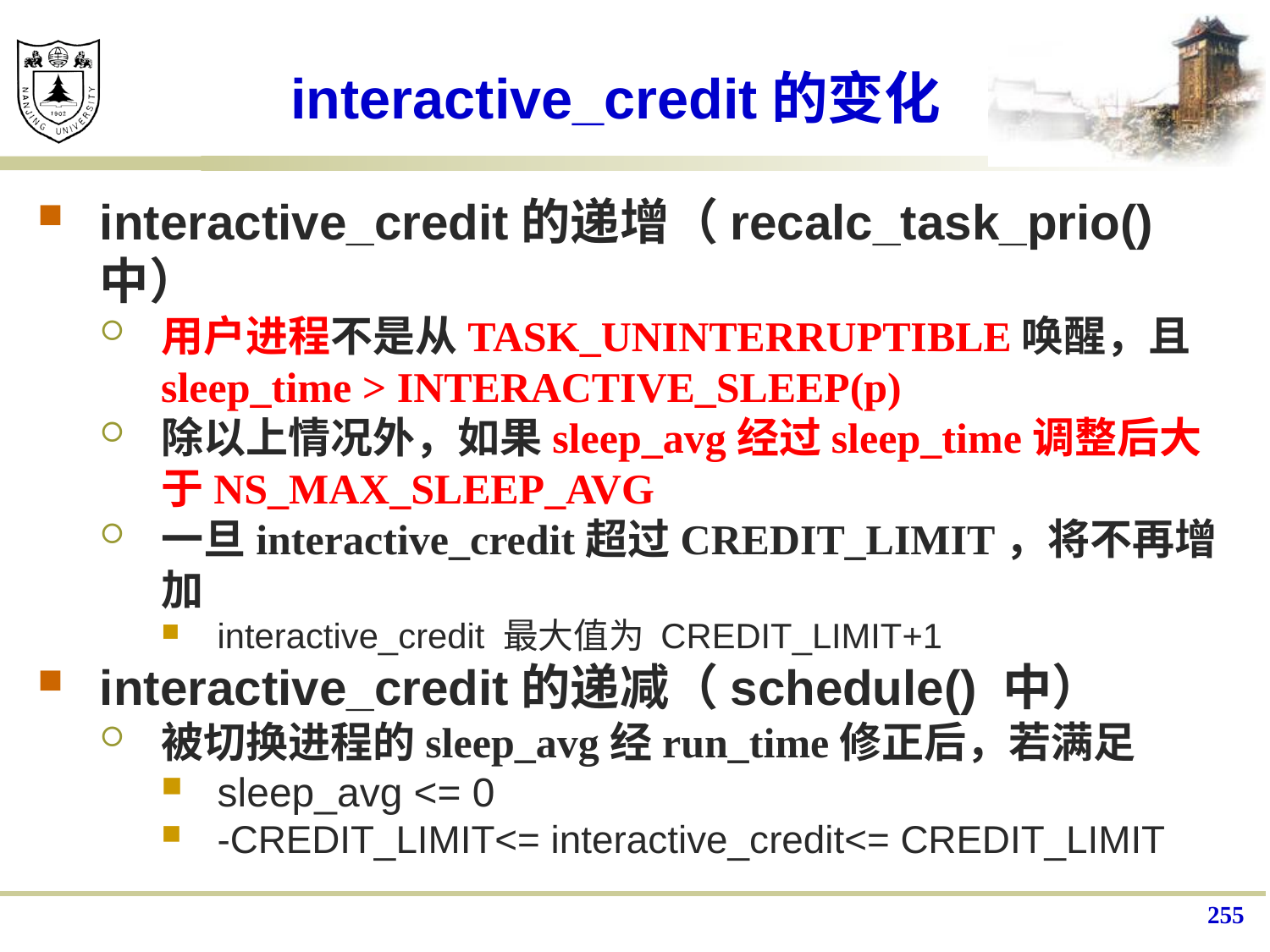

# interactive_credit的变化
interactive_credit的递增（recalc_task_prio()中）
用户进程不是从TASK_UNINTERRUPTIBLE唤醒，且sleep_time > INTERACTIVE_SLEEP(p)
除以上情况外，如果sleep_avg经过sleep_time调整后大于NS_MAX_SLEEP_AVG
一旦interactive_credit超过CREDIT_LIMIT，将不再增加
interactive_credit 最大值为 CREDIT_LIMIT+1
interactive_credit的递减（schedule() 中）
被切换进程的sleep_avg经run_time修正后，若满足
sleep_avg <= 0
-CREDIT_LIMIT<= interactive_credit<= CREDIT_LIMIT
255